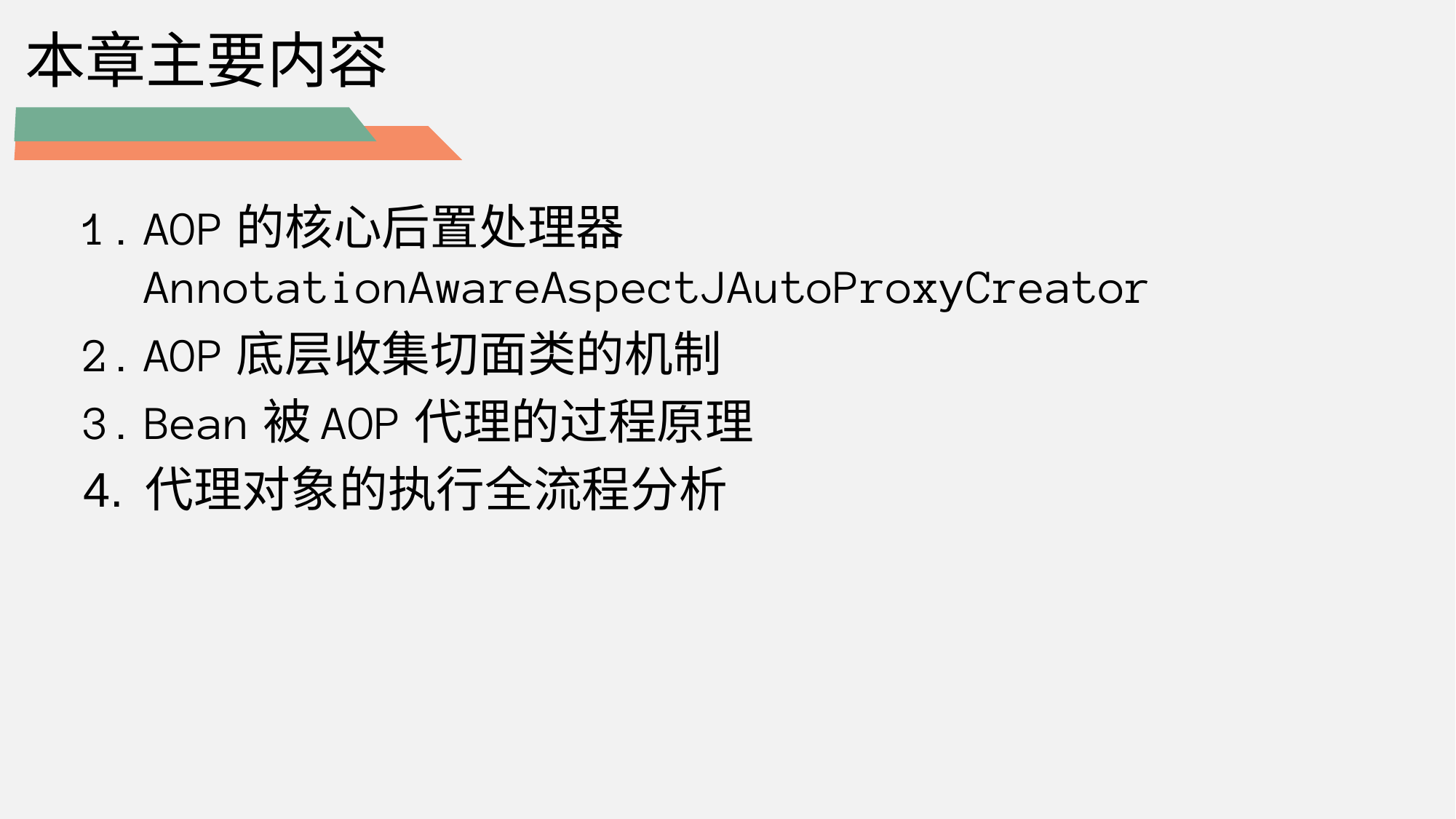

本章主要内容

AOP的核心后置处理器AnnotationAwareAspectJAutoProxyCreator
AOP底层收集切面类的机制
Bean被AOP代理的过程原理
代理对象的执行全流程分析